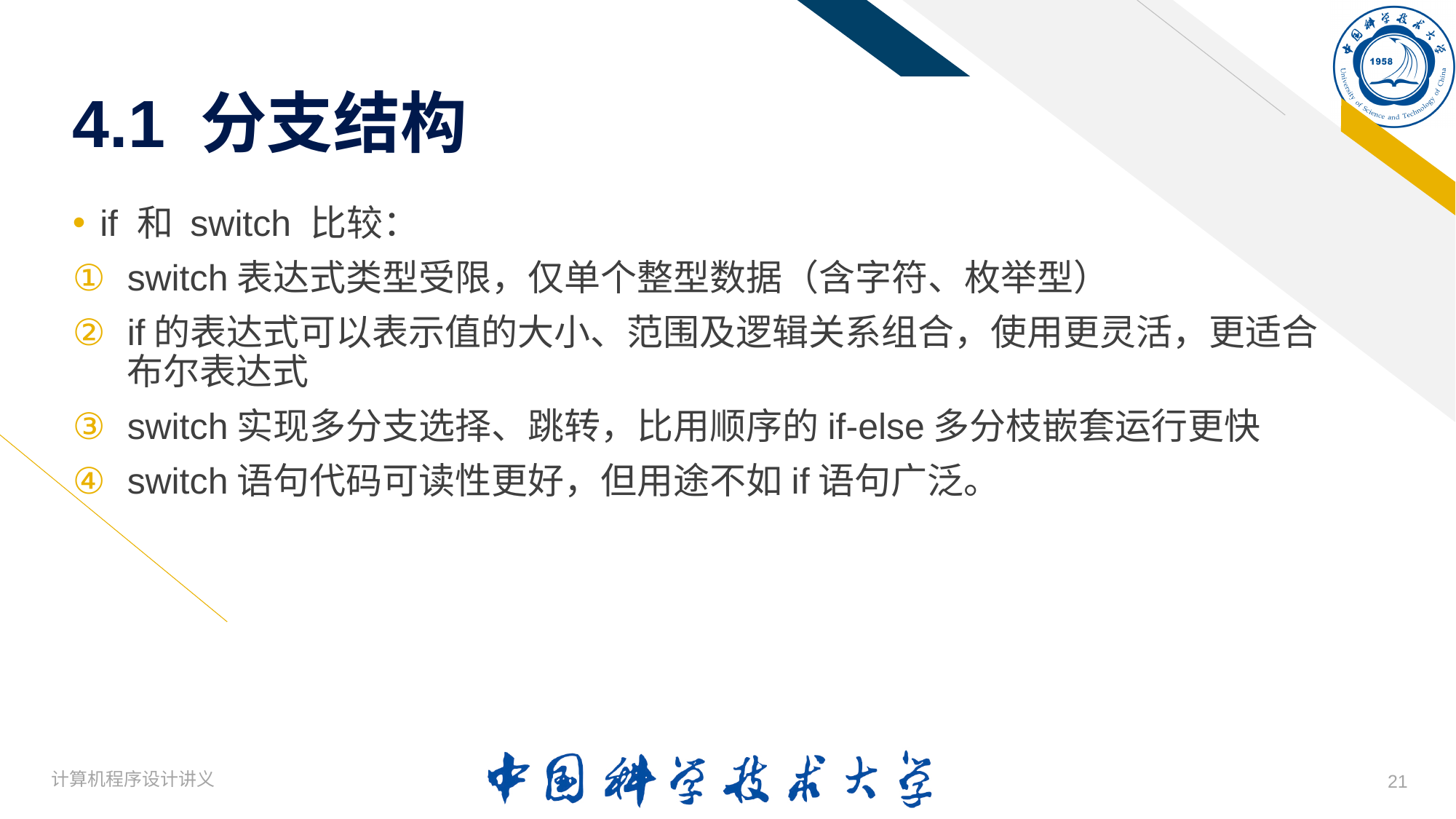

# 4.1 分支结构
if 和 switch 比较：
switch表达式类型受限，仅单个整型数据（含字符、枚举型）
if的表达式可以表示值的大小、范围及逻辑关系组合，使用更灵活，更适合布尔表达式
switch实现多分支选择、跳转，比用顺序的if-else多分枝嵌套运行更快
switch语句代码可读性更好，但用途不如if语句广泛。

计算机程序设计讲义
21